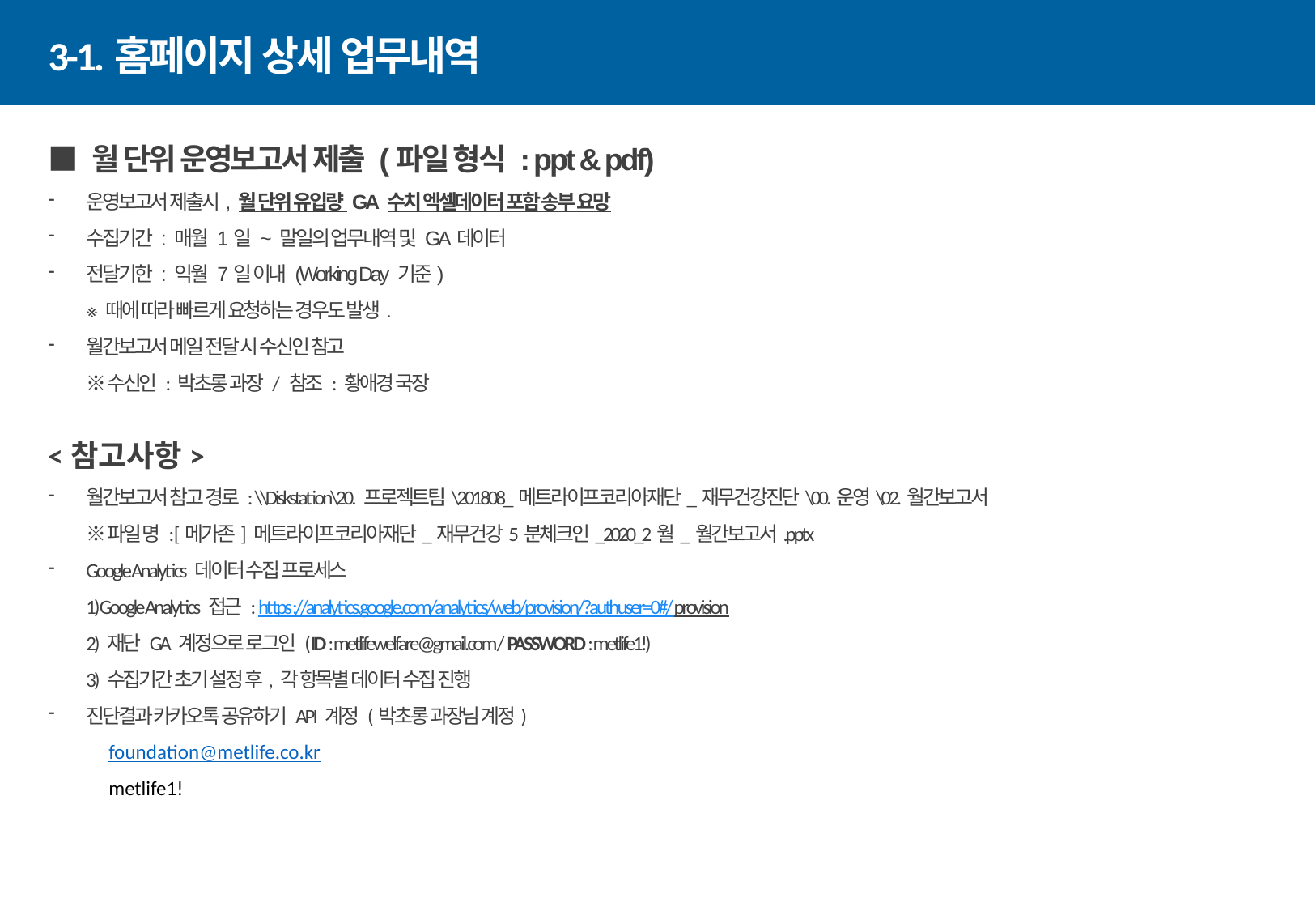

# 3-1.홈페이지 상세 업무내역
■ 월 단위 운영보고서 제출 (파일 형식 : ppt & pdf)
운영보고서 제출시, 월 단위 유입량 GA 수치 엑셀데이터 포함 송부 요망
수집기간 : 매월 1일 ~ 말일의 업무내역 및 GA데이터
전달기한 : 익월 7일 이내 (Working Day 기준)
※ 때에 따라 빠르게 요청하는 경우도 발생.
월간보고서 메일 전달 시 수신인 참고
※ 수신인 : 박초롱 과장 /  참조 : 황애경 국장

<참고사항>
월간보고서 참고 경로 :  \\Diskstation\20. 프로젝트팀\201808_메트라이프코리아재단_재무건강진단\00.운영\02.월간보고서
※ 파일 명 : [메가존] 메트라이프코리아재단_재무건강5분체크인_2020_2월_월간보고서.pptx
Google Analytics 데이터 수집 프로세스
1) Google Analytics 접근 : https://analytics.google.com/analytics/web/provision/?authuser=0#/provision
2) 재단 GA 계정으로 로그인 (ID : metlifewelfare@gmail.com / PASSWORD : metlife1!)
3) 수집기간 초기 설정 후, 각 항목별 데이터 수집 진행
진단결과 카카오톡 공유하기 API 계정 (박초롱 과장님 계정)
foundation@metlife.co.kr
metlife1!